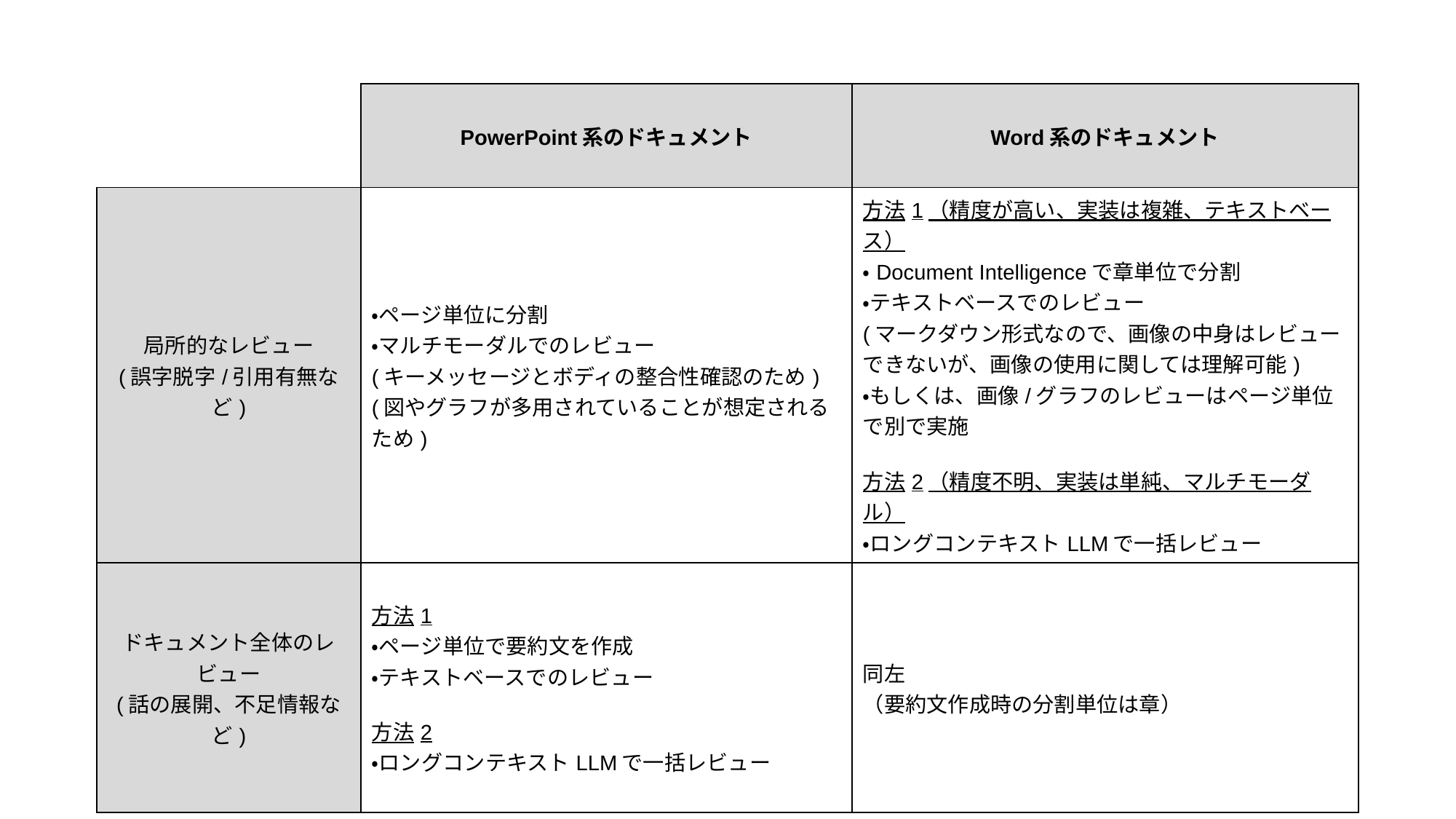

|  | PowerPoint系のドキュメント | Word系のドキュメント |
| --- | --- | --- |
| 局所的なレビュー (誤字脱字/引用有無など) | ・ページ単位に分割 ・マルチモーダルでのレビュー (キーメッセージとボディの整合性確認のため) (図やグラフが多用されていることが想定されるため) | 方法1（精度が高い、実装は複雑、テキストベース） ・Document Intelligenceで章単位で分割 ・テキストベースでのレビュー (マークダウン形式なので、画像の中身はレビューできないが、画像の使用に関しては理解可能) ・もしくは、画像/グラフのレビューはページ単位で別で実施 方法2（精度不明、実装は単純、マルチモーダル） ・ロングコンテキストLLMで一括レビュー |
| ドキュメント全体のレビュー (話の展開、不足情報など) | 方法1 ・ページ単位で要約文を作成 ・テキストベースでのレビュー 方法2 ・ロングコンテキストLLMで一括レビュー | 同左 （要約文作成時の分割単位は章） |